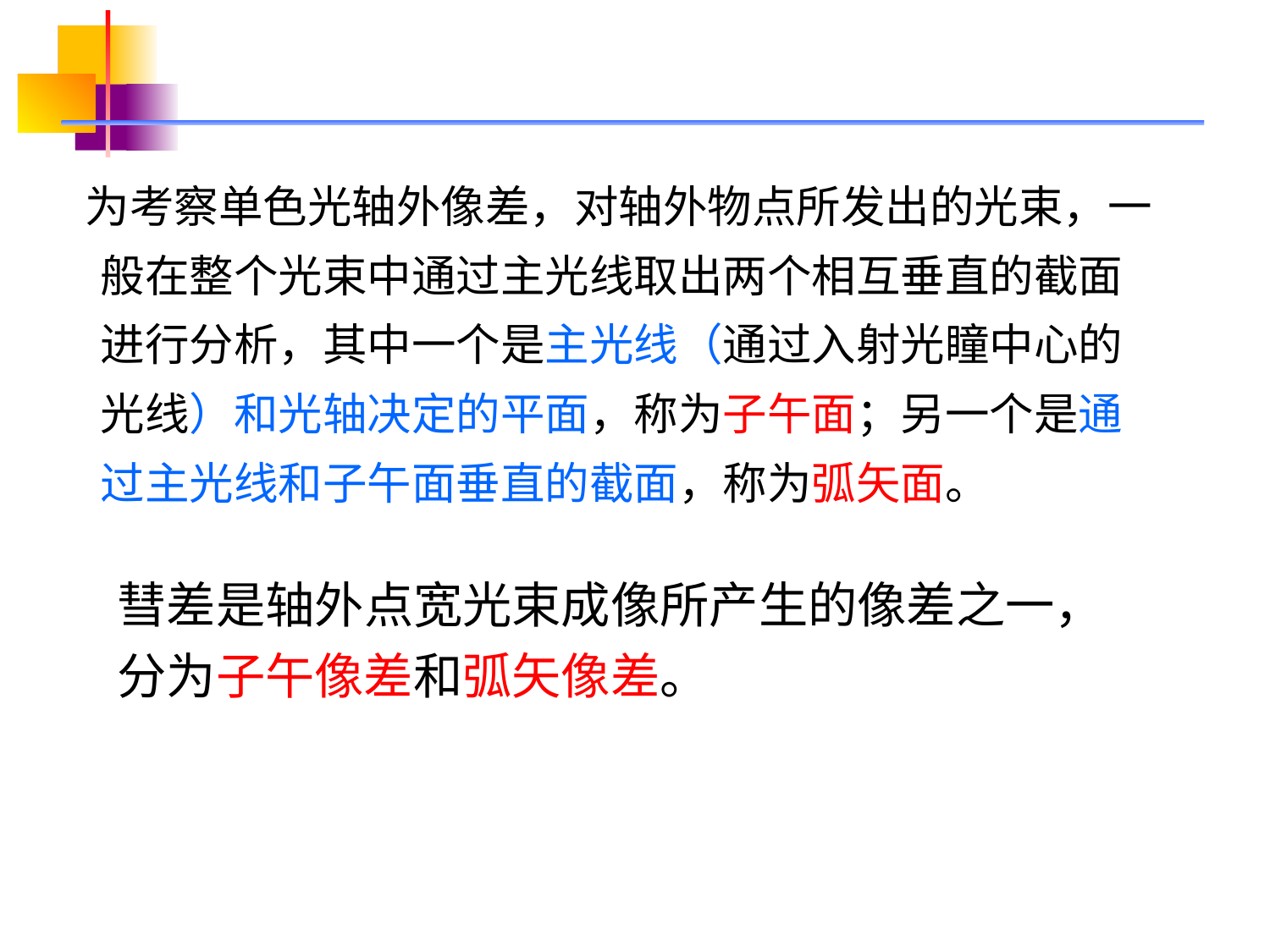

为考察单色光轴外像差，对轴外物点所发出的光束，一般在整个光束中通过主光线取出两个相互垂直的截面进行分析，其中一个是主光线（通过入射光瞳中心的光线）和光轴决定的平面，称为子午面；另一个是通过主光线和子午面垂直的截面，称为弧矢面。
彗差是轴外点宽光束成像所产生的像差之一，分为子午像差和弧矢像差。